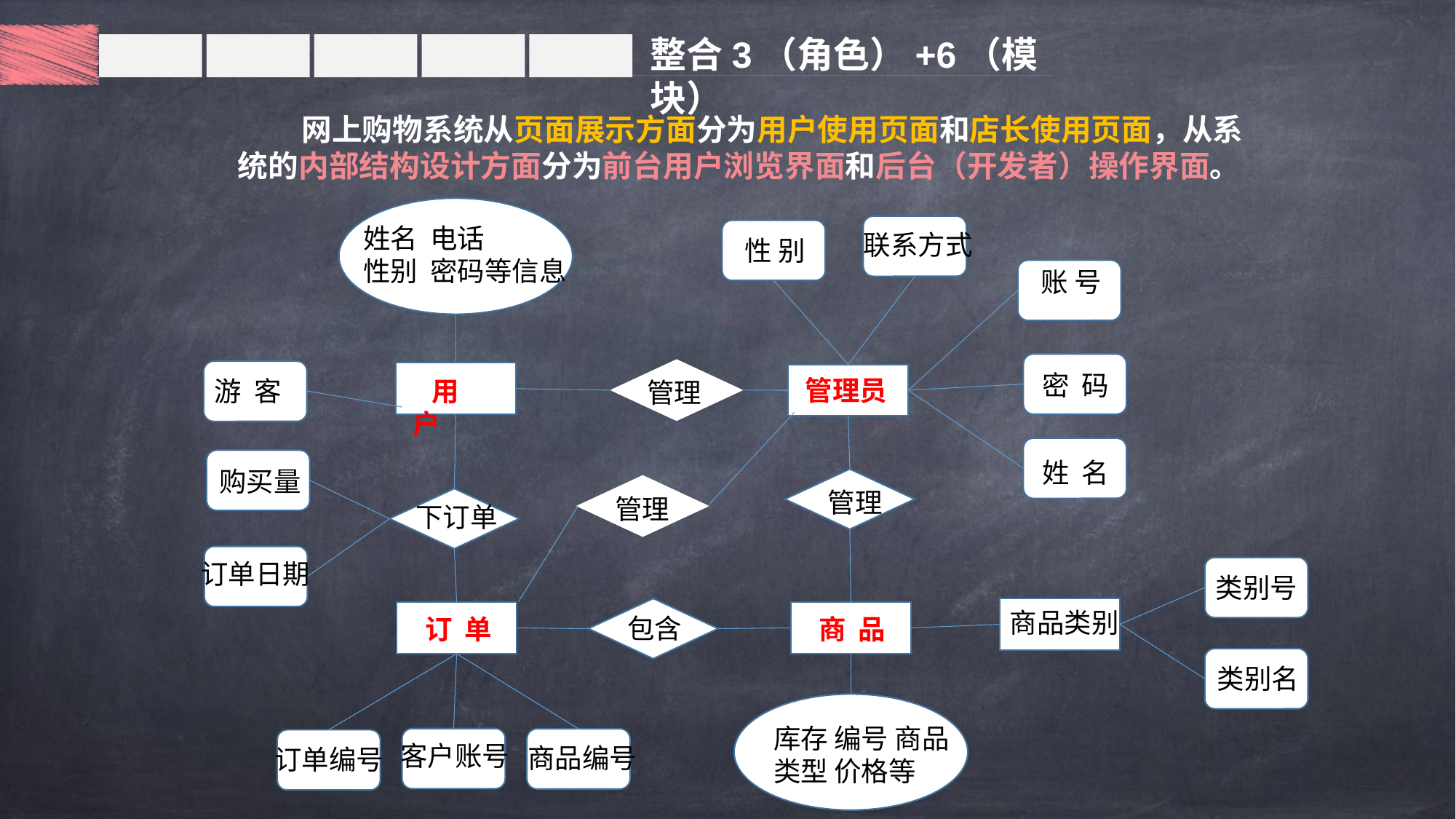

整合3（角色）+6（模块）

         网上购物系统从页面展示方面分为用户使用页面和店长使用页面，从系统的内部结构设计方面分为前台用户浏览界面和后台（开发者）操作界面。

会死人呢vijdvfnmIC向大家佛门

姓名  电话
性别  密码等信息

联系方式
性 别
账 号

爱迪生

密  码

管理员
游  客
  用  户
管理

姓  名
购买量

管理
管理

下订单

订单日期

类别号

商品类别

包含
订  单
商  品

类别名

库存 编号 商品类型 价格等

客户账号
商品编号
订单编号